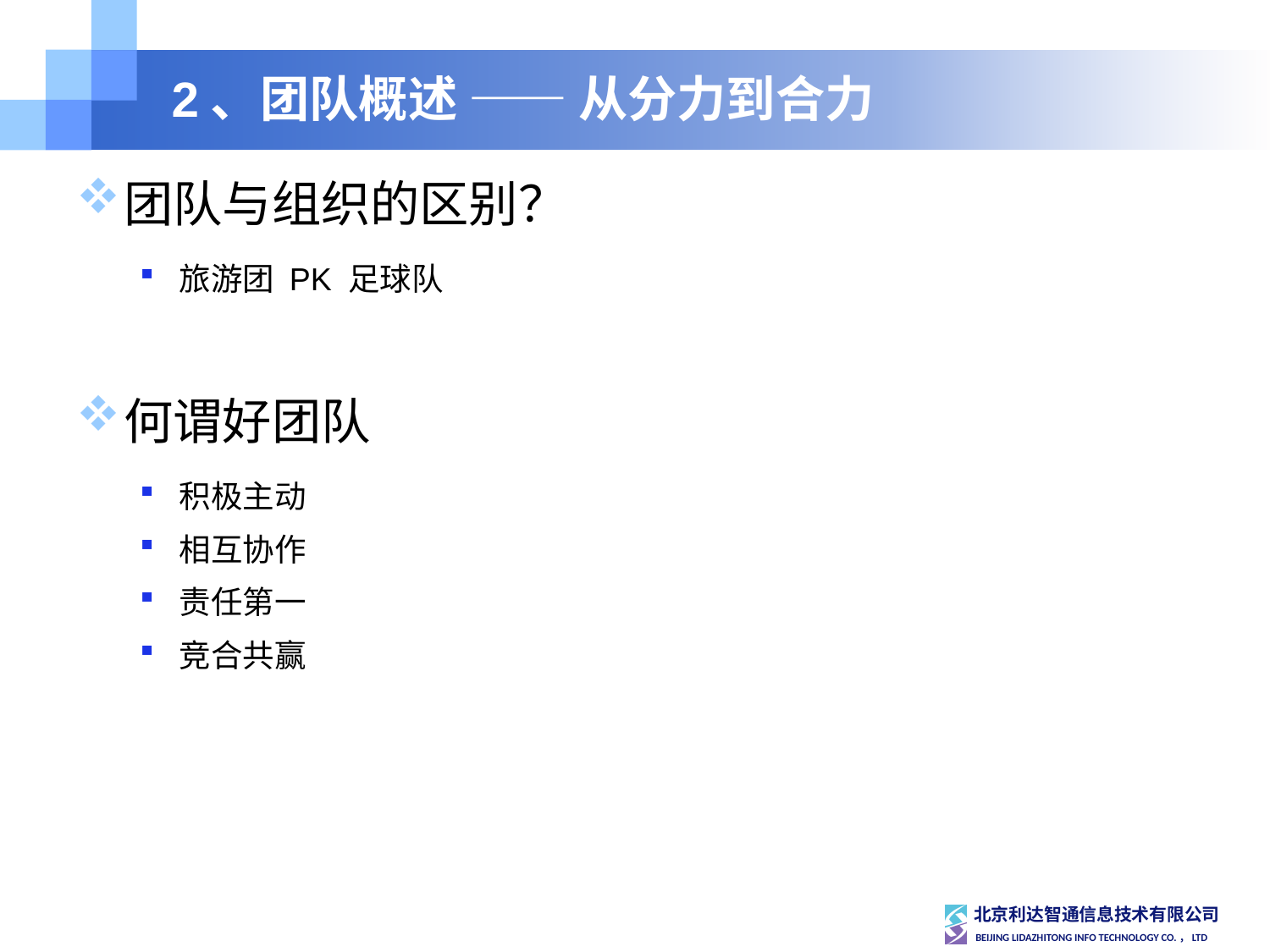

# 2、团队概述 —— 从分力到合力
团队与组织的区别？
旅游团 PK 足球队

何谓好团队
积极主动
相互协作
责任第一
竞合共赢